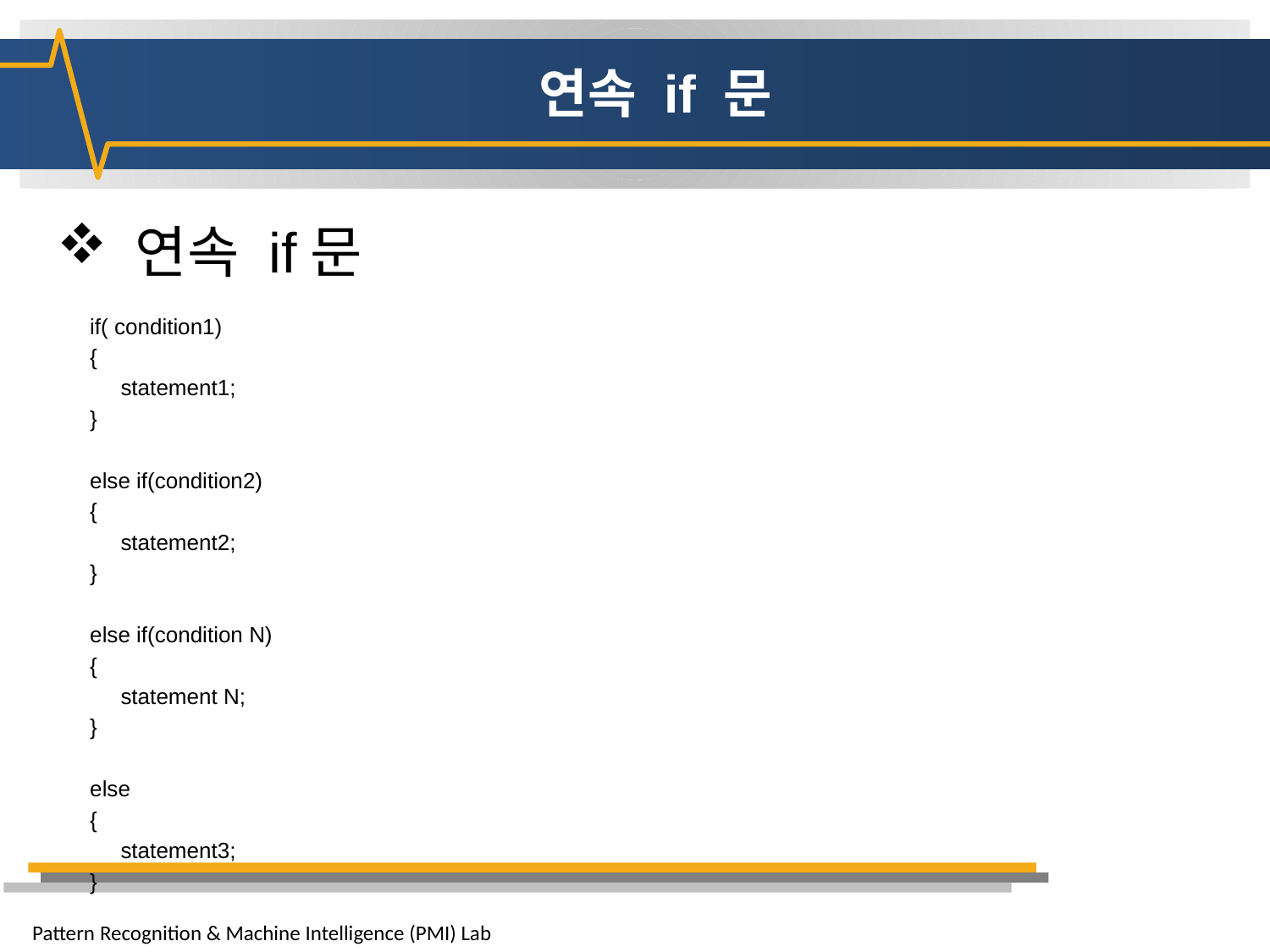

# 연속 if 문
 연속 if문
if( condition1)
{
     statement1;
}

else if(condition2)
{
     statement2;
}

else if(condition N)
{
     statement N;
}

else
{
     statement3;
}